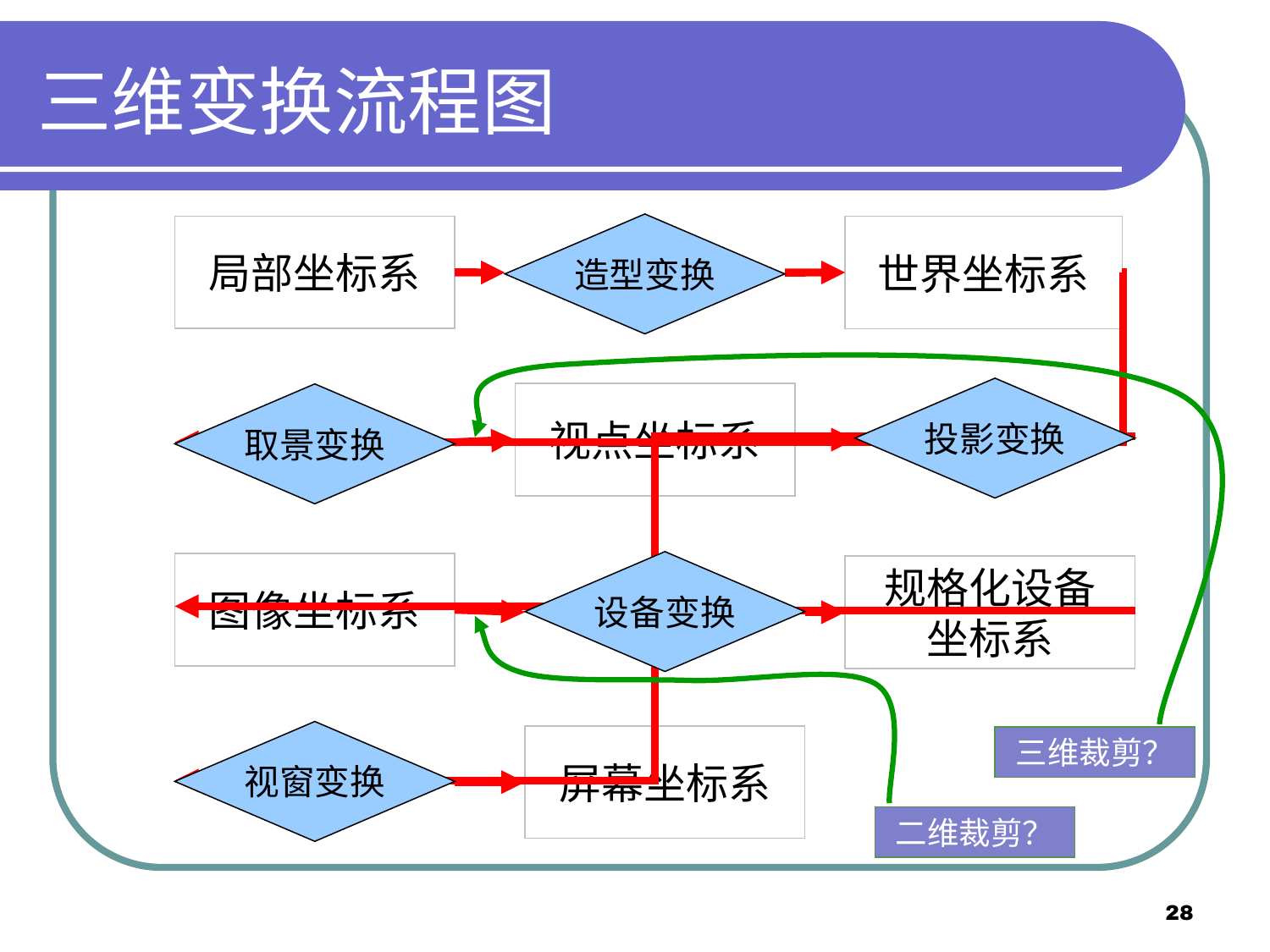

# 三维变换流程图
造型变换
局部坐标系
世界坐标系
投影变换
视点坐标系
取景变换
设备变换
图像坐标系
规格化设备
坐标系
视窗变换
屏幕坐标系

三维裁剪？
二维裁剪？
28